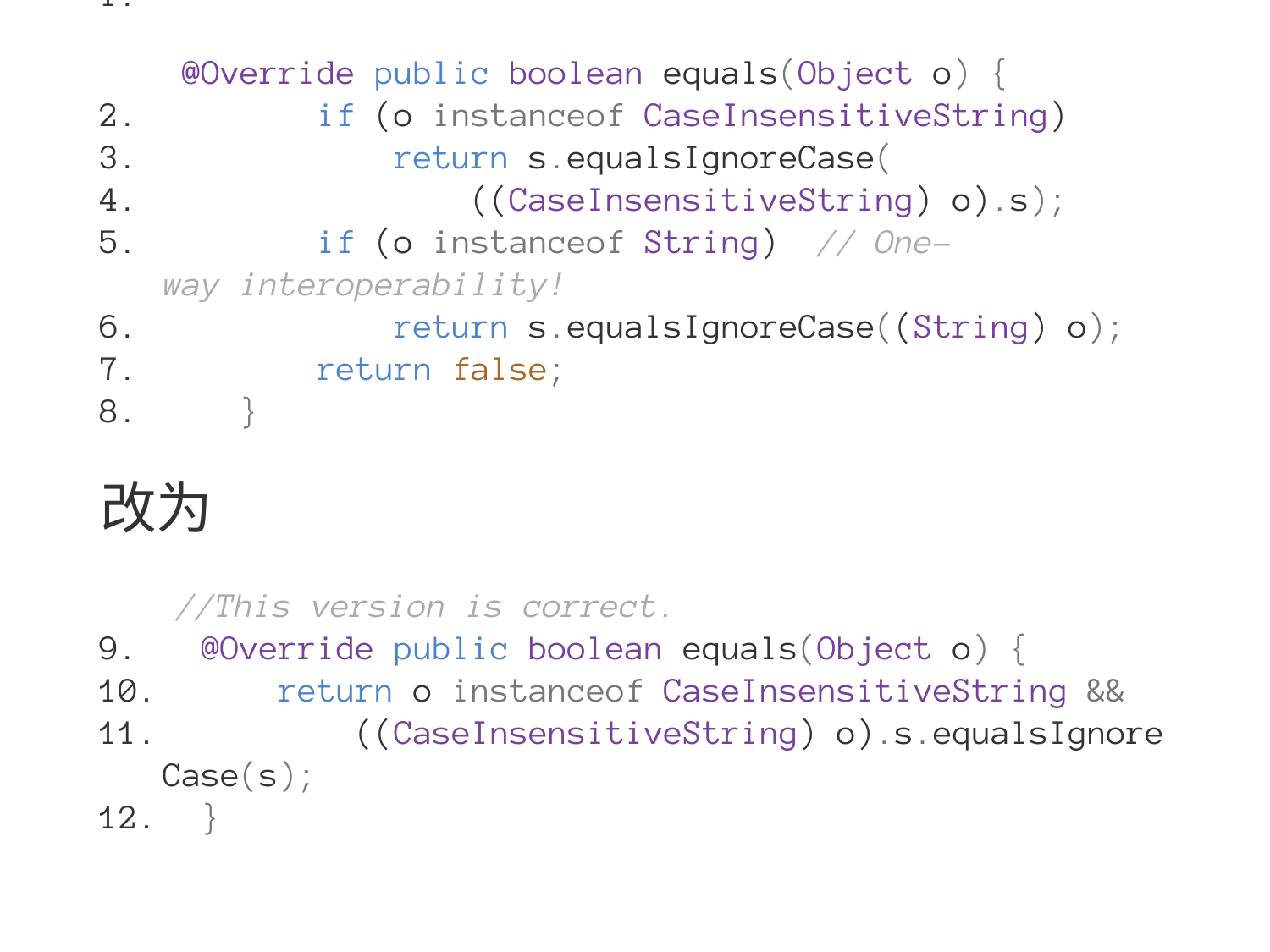

@Override public boolean equals(Object o) {
        if (o instanceof CaseInsensitiveString)
            return s.equalsIgnoreCase(
                ((CaseInsensitiveString) o).s);
        if (o instanceof String)  // One-way interoperability!
            return s.equalsIgnoreCase((String) o);
        return false;
    }

改为
    //This version is correct.
  @Override public boolean equals(Object o) {
      return o instanceof CaseInsensitiveString &&
          ((CaseInsensitiveString) o).s.equalsIgnoreCase(s);
  }